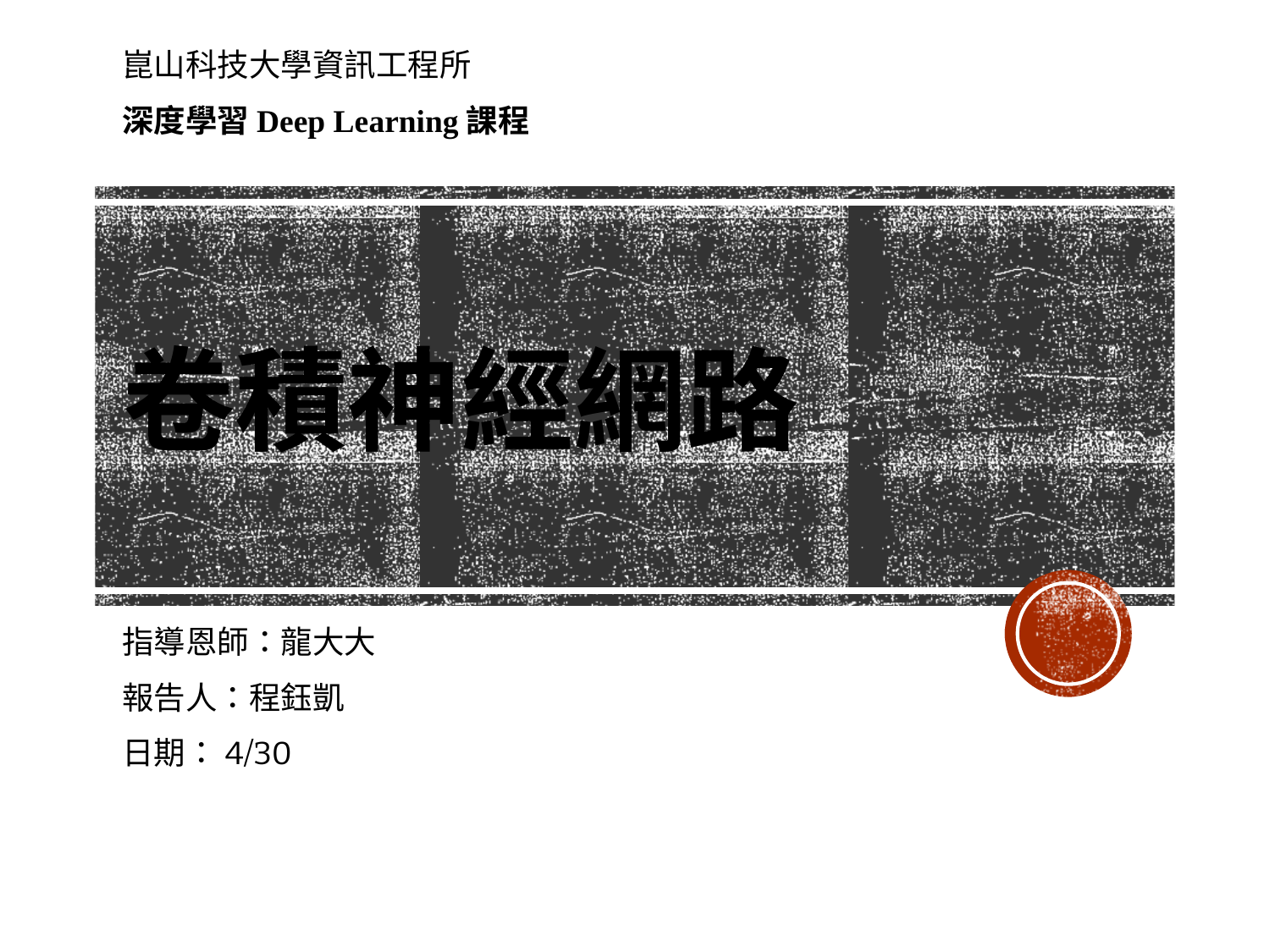

崑山科技大學資訊工程所
深度學習Deep Learning課程
# 卷積神經網路
指導恩師：龍大大
報告人：程鈺凱
日期：4/30